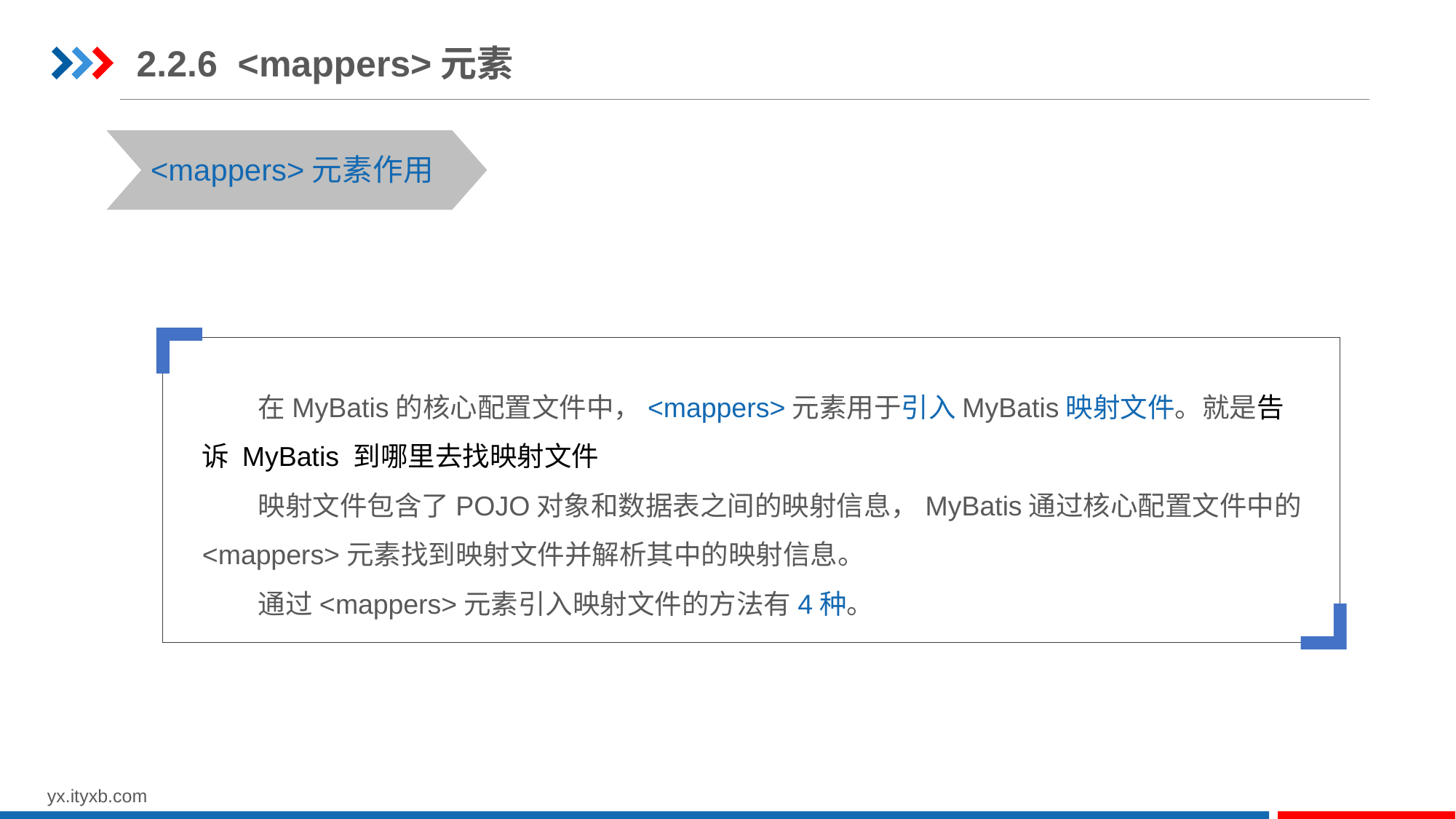

2.2.6  <mappers>元素

<mappers>元素作用

        在MyBatis的核心配置文件中，<mappers>元素用于引入MyBatis映射文件。就是告诉 MyBatis 到哪里去找映射文件
        映射文件包含了POJO对象和数据表之间的映射信息，MyBatis通过核心配置文件中的<mappers>元素找到映射文件并解析其中的映射信息。
        通过<mappers>元素引入映射文件的方法有4种。